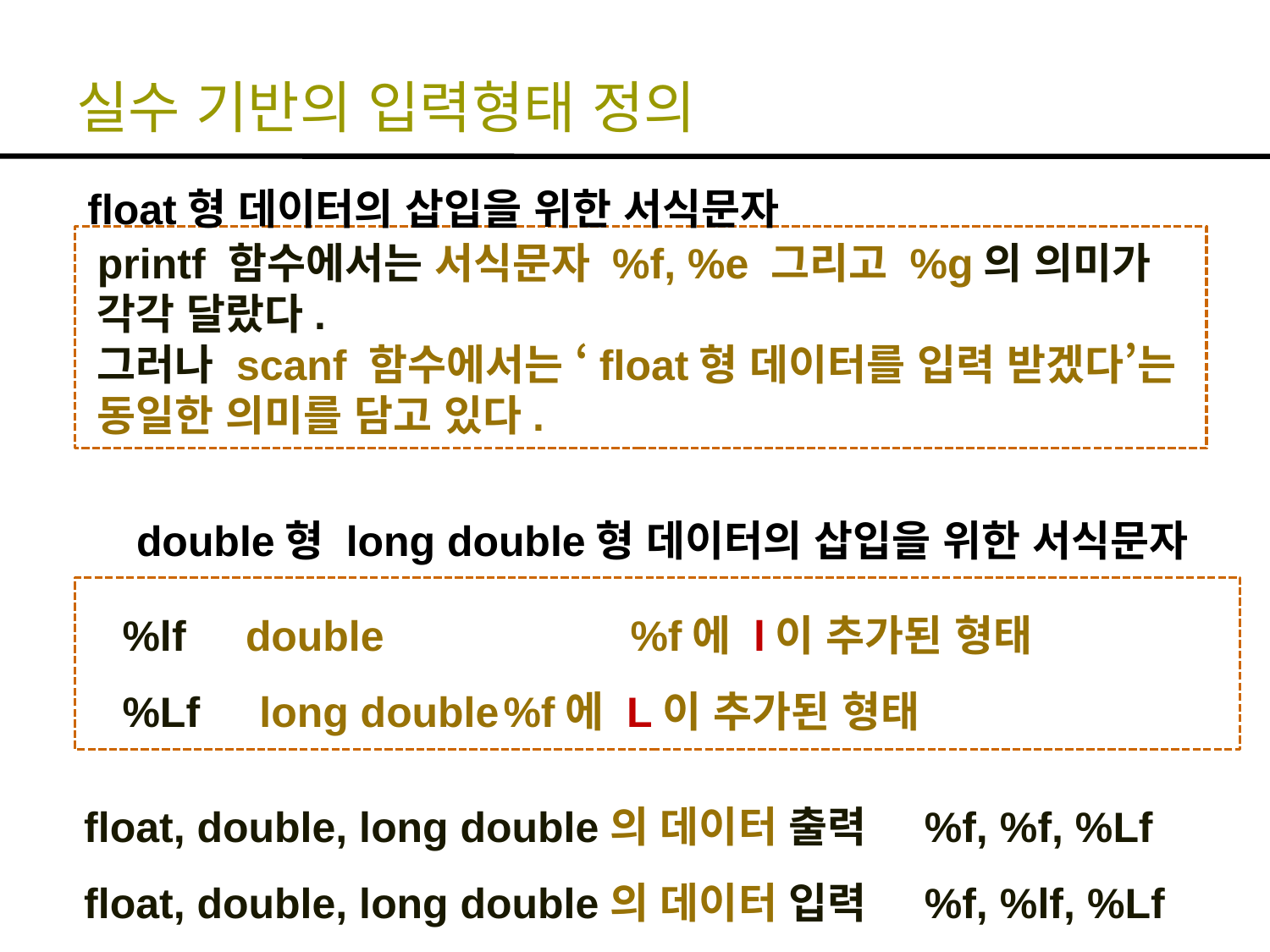

# 실수 기반의 입력형태 정의
float형 데이터의 삽입을 위한 서식문자

printf 함수에서는 서식문자 %f, %e 그리고 %g의 의미가 각각 달랐다.
그러나 scanf 함수에서는 ‘float형 데이터를 입력 받겠다’는 동일한 의미를 담고 있다.
double형 long double형 데이터의 삽입을 위한 서식문자

%lf     double		%f에 l이 추가된 형태
%Lf     long double	%f에 L이 추가된 형태
float, double, long double의 데이터 출력    %f, %f, %Lf
float, double, long double의 데이터 입력    %f, %lf, %Lf